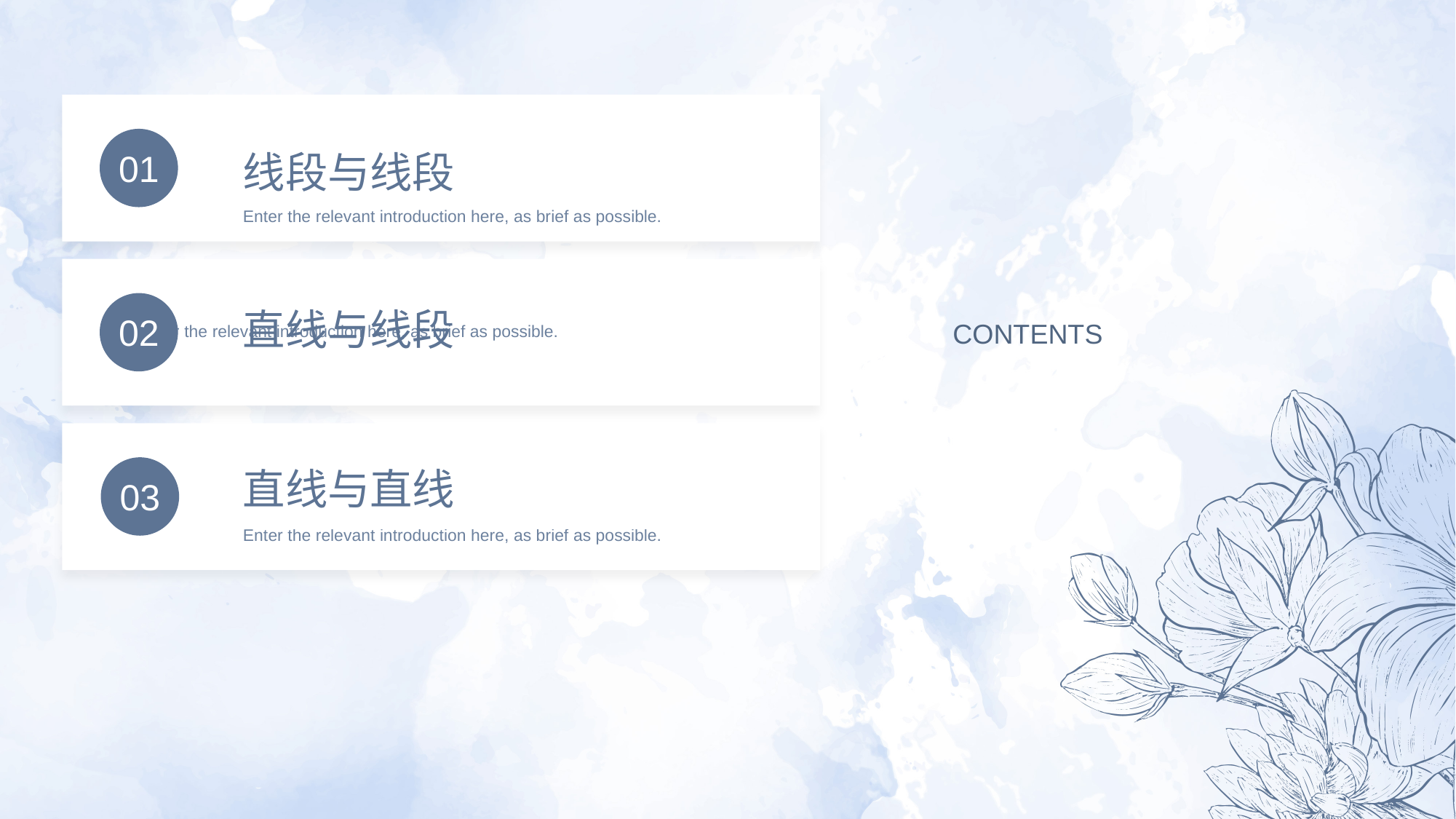

线段与线段
Enter the relevant introduction here, as brief as possible.
01

直线与线段
Enter the relevant introduction here, as brief as possible.
02
CONTENTS

直线与直线
Enter the relevant introduction here, as brief as possible.
03